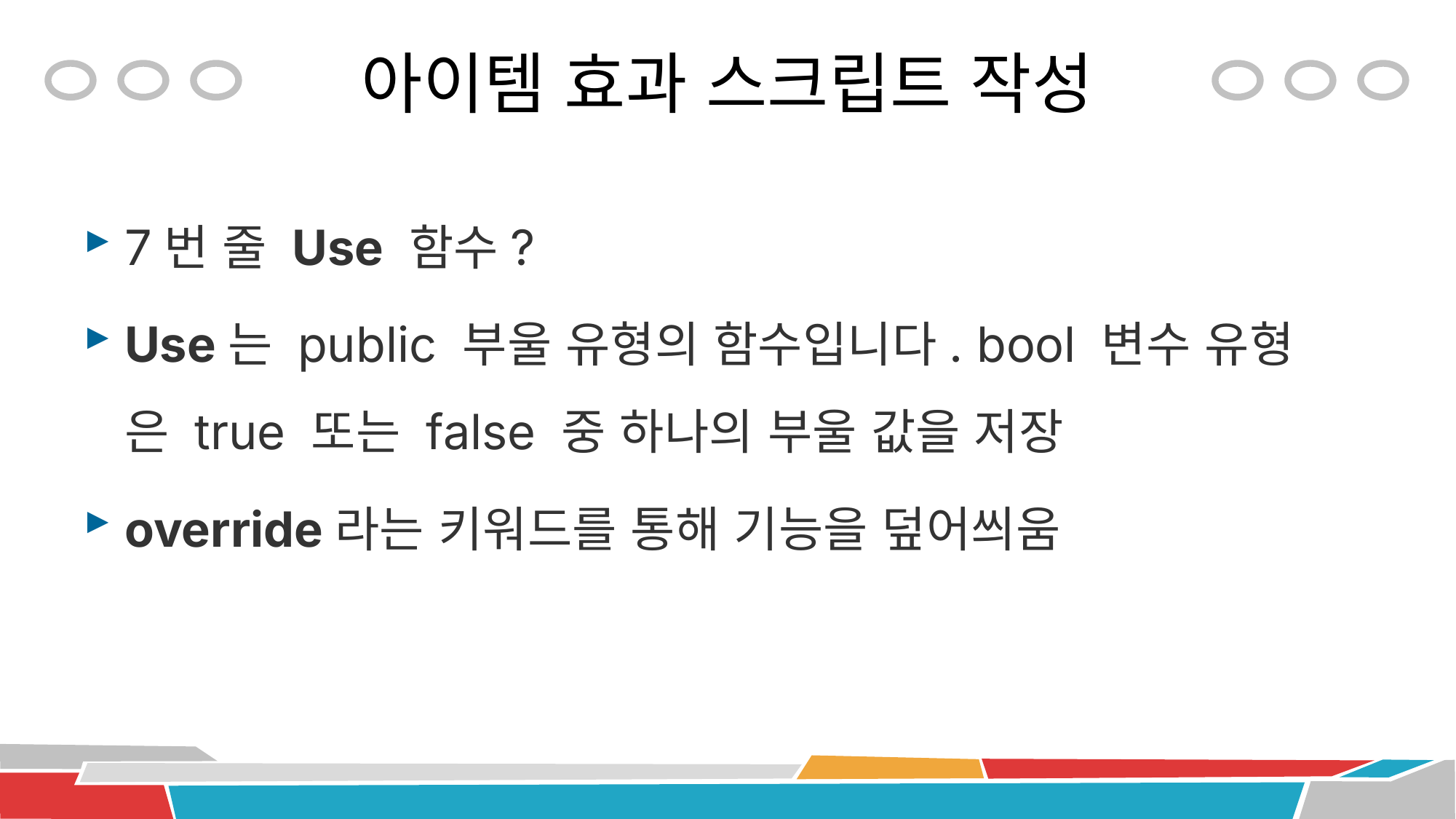

# 아이템 효과 스크립트 작성
7번 줄 Use 함수?
Use는 public 부울 유형의 함수입니다. bool 변수 유형은 true 또는 false 중 하나의 부울 값을 저장
override라는 키워드를 통해 기능을 덮어씌움